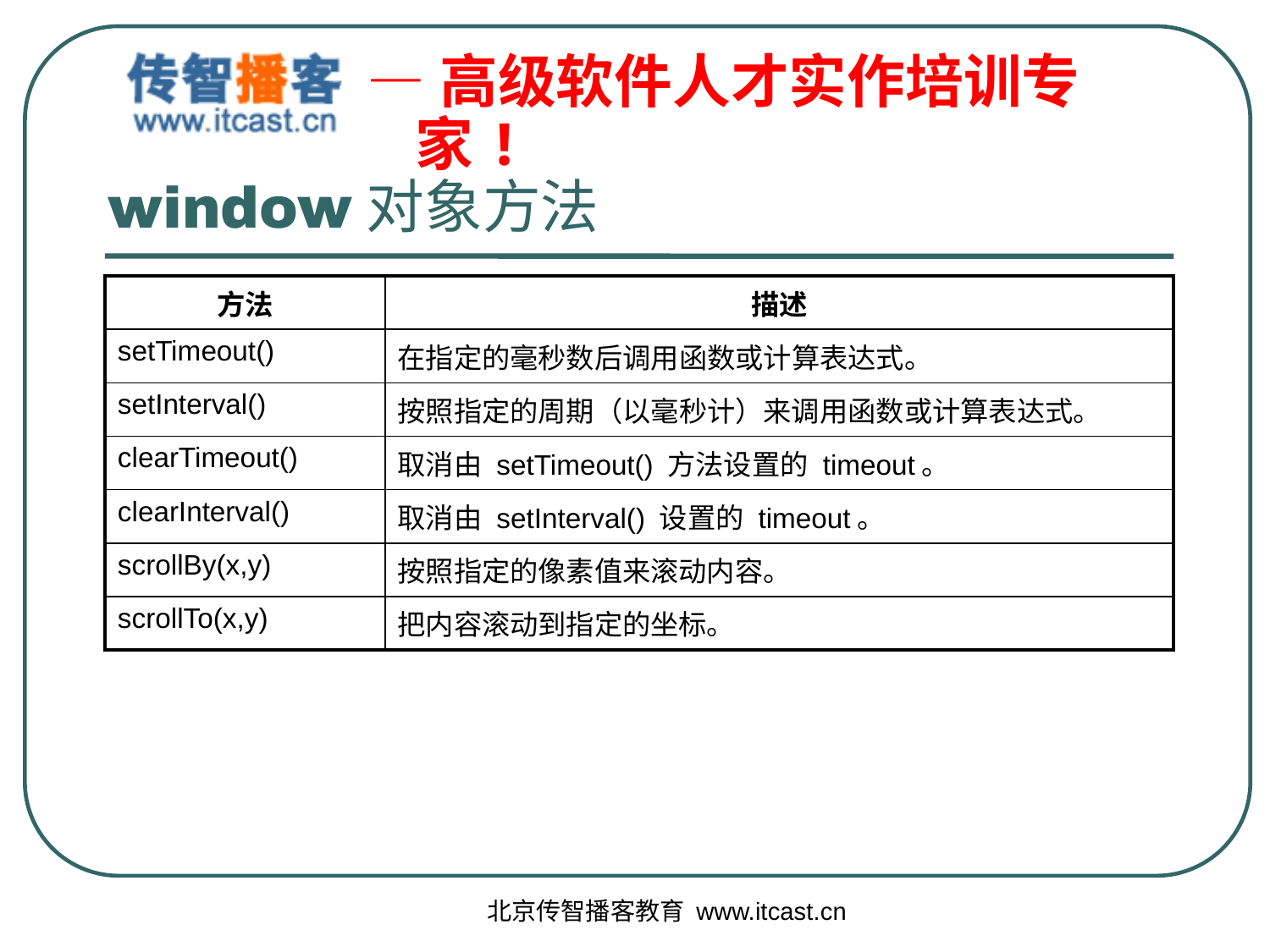

window对象方法
| 方法 | 描述 |
| --- | --- |
| setTimeout() | 在指定的毫秒数后调用函数或计算表达式。 |
| setInterval() | 按照指定的周期（以毫秒计）来调用函数或计算表达式。 |
| clearTimeout() | 取消由 setTimeout() 方法设置的 timeout。 |
| clearInterval() | 取消由 setInterval() 设置的 timeout。 |
| scrollBy(x,y) | 按照指定的像素值来滚动内容。 |
| scrollTo(x,y) | 把内容滚动到指定的坐标。 |